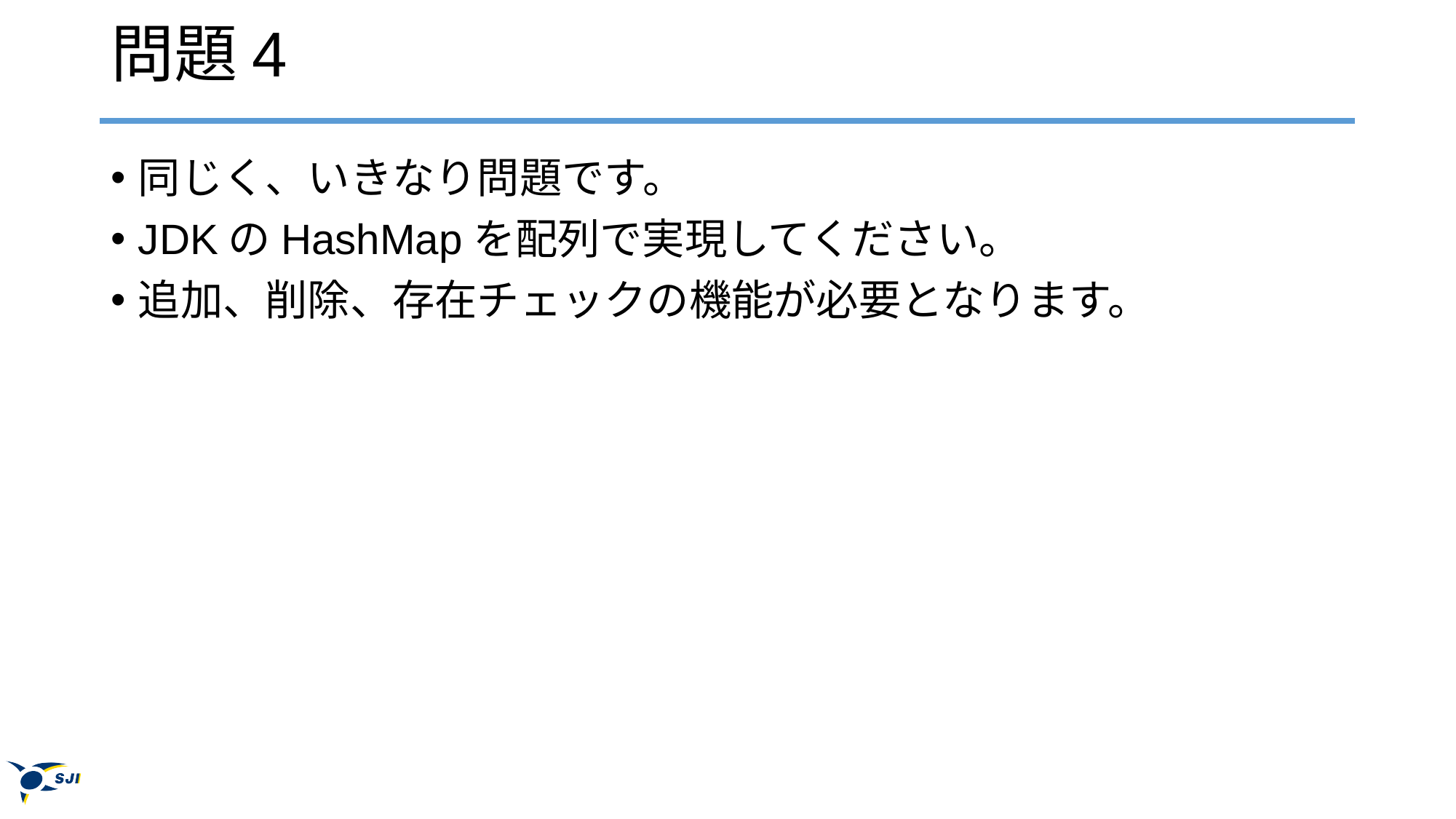

# 問題4
同じく、いきなり問題です。
JDKのHashMapを配列で実現してください。
追加、削除、存在チェックの機能が必要となります。